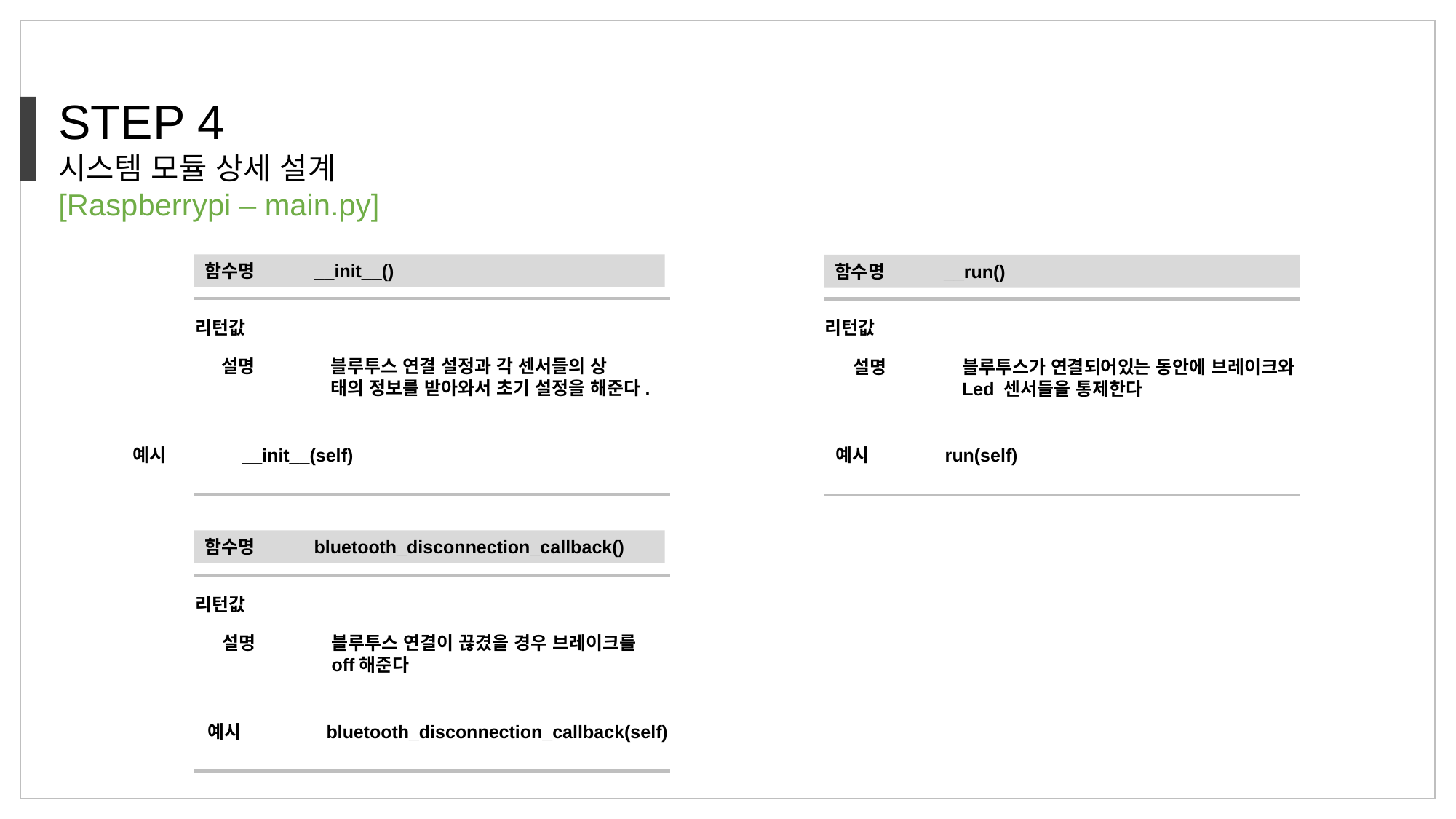

STEP 4
시스템 모듈 상세 설계
[Raspberrypi – main.py]

함수명	__init__()
리턴값
설명	블루투스 연결 설정과 각 센서들의 상
	태의 정보를 받아와서 초기 설정을 해준다.
예시	__init__(self)
함수명	__run()
리턴값
설명	블루투스가 연결되어있는 동안에 브레이크와
	Led 센서들을 통제한다
예시	run(self)
함수명	bluetooth_disconnection_callback()
리턴값
설명	블루투스 연결이 끊겼을 경우 브레이크를
	off해준다
예시	 bluetooth_disconnection_callback(self)